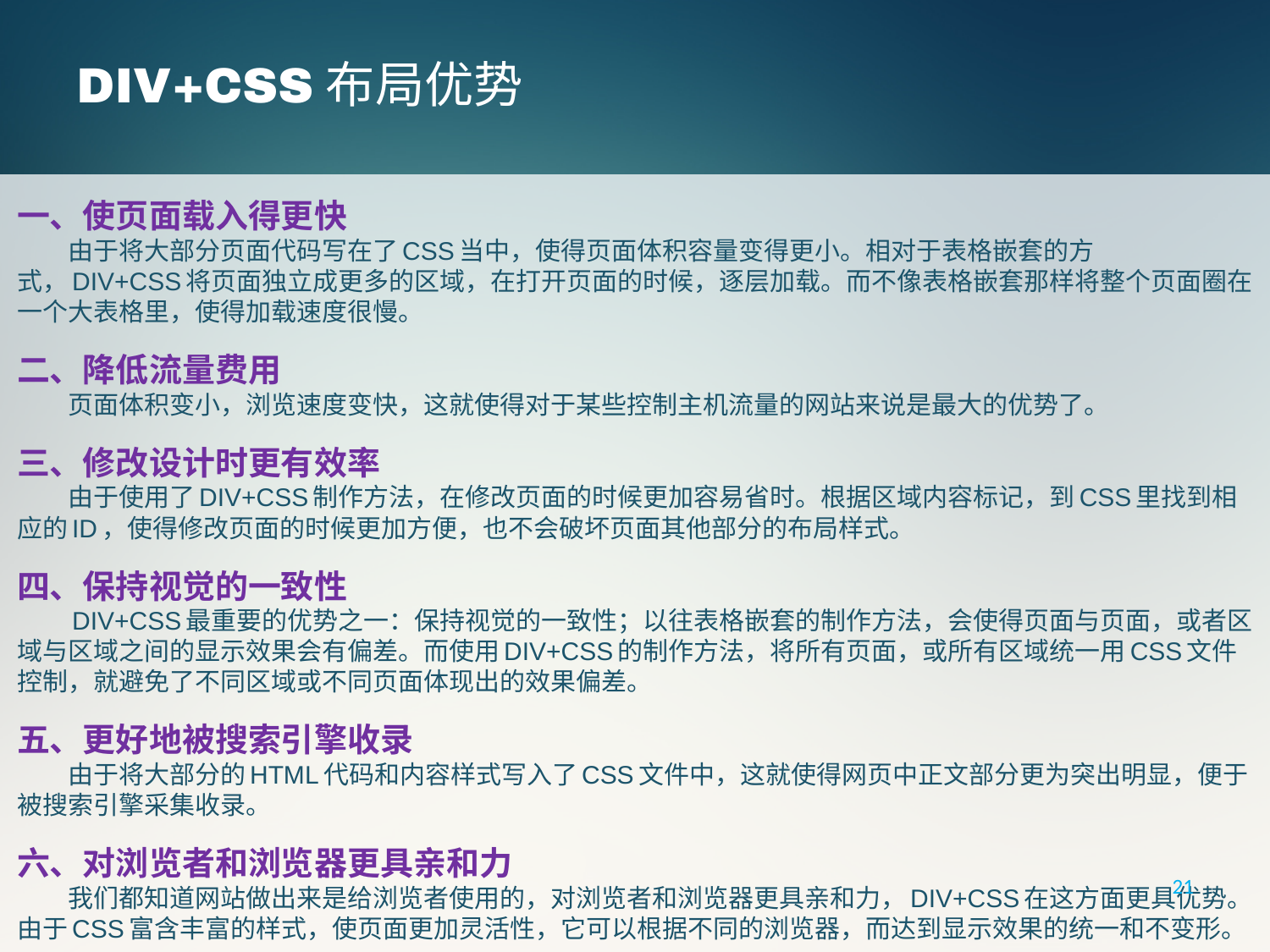

# DIV+CSS布局优势
一、使页面载入得更快
　　由于将大部分页面代码写在了CSS当中，使得页面体积容量变得更小。相对于表格嵌套的方式，DIV+CSS将页面独立成更多的区域，在打开页面的时候，逐层加载。而不像表格嵌套那样将整个页面圈在一个大表格里，使得加载速度很慢。
二、降低流量费用
　　页面体积变小，浏览速度变快，这就使得对于某些控制主机流量的网站来说是最大的优势了。
三、修改设计时更有效率
　　由于使用了DIV+CSS制作方法，在修改页面的时候更加容易省时。根据区域内容标记，到CSS里找到相应的ID，使得修改页面的时候更加方便，也不会破坏页面其他部分的布局样式。
四、保持视觉的一致性
　　DIV+CSS最重要的优势之一：保持视觉的一致性；以往表格嵌套的制作方法，会使得页面与页面，或者区域与区域之间的显示效果会有偏差。而使用DIV+CSS的制作方法，将所有页面，或所有区域统一用CSS文件控制，就避免了不同区域或不同页面体现出的效果偏差。
五、更好地被搜索引擎收录
　　由于将大部分的HTML代码和内容样式写入了CSS文件中，这就使得网页中正文部分更为突出明显，便于被搜索引擎采集收录。
六、对浏览者和浏览器更具亲和力
　　我们都知道网站做出来是给浏览者使用的，对浏览者和浏览器更具亲和力，DIV+CSS在这方面更具优势。由于CSS富含丰富的样式，使页面更加灵活性，它可以根据不同的浏览器，而达到显示效果的统一和不变形。
21